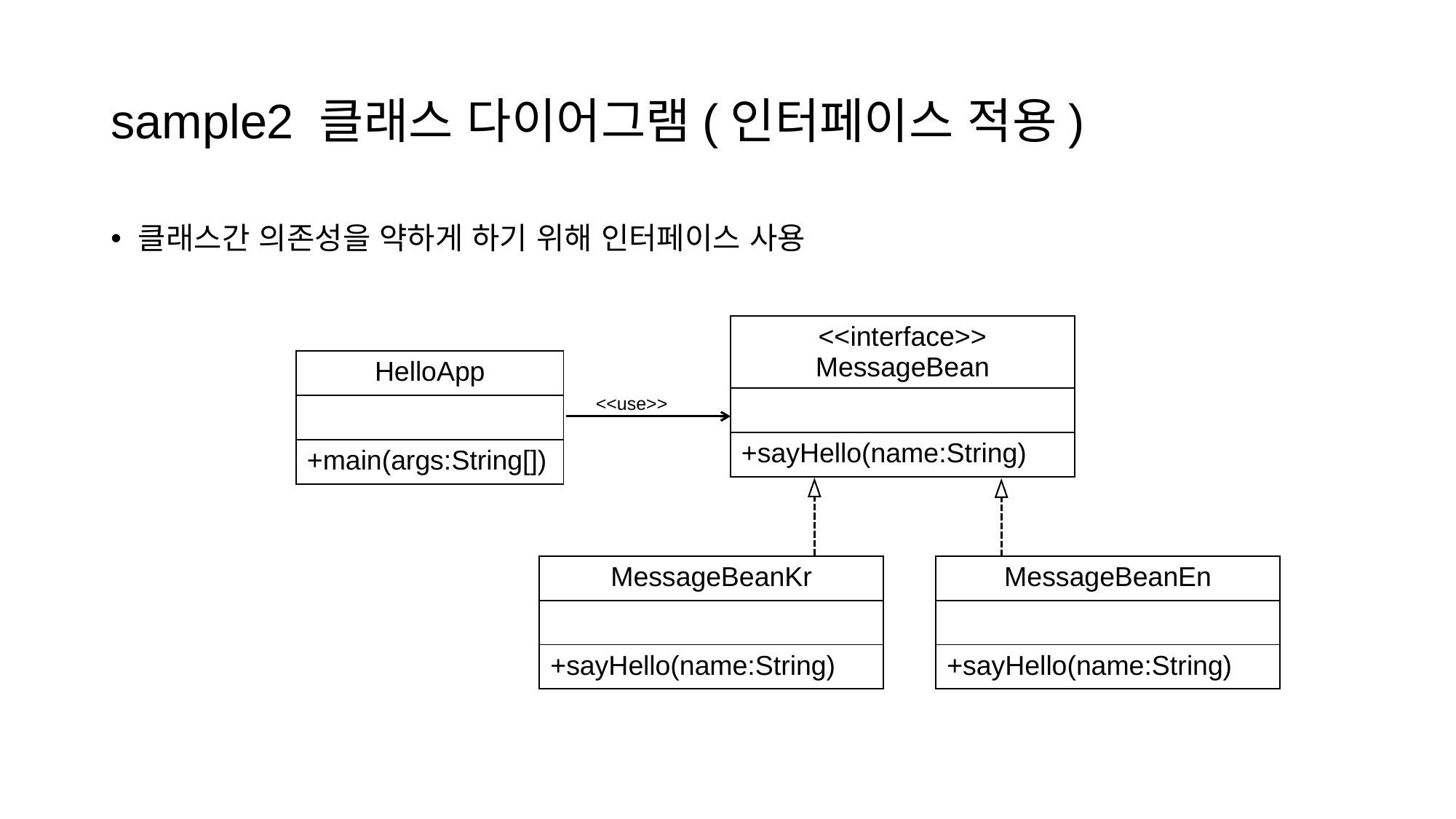

# sample2 클래스 다이어그램(인터페이스 적용)
클래스간 의존성을 약하게 하기 위해 인터페이스 사용
| <<interface>> MessageBean |
| --- |
|  |
| +sayHello(name:String) |
| HelloApp |
| --- |
|  |
| +main(args:String[]) |
<<use>>

| MessageBeanKr |
| --- |
|  |
| +sayHello(name:String) |
| MessageBeanEn |
| --- |
|  |
| +sayHello(name:String) |